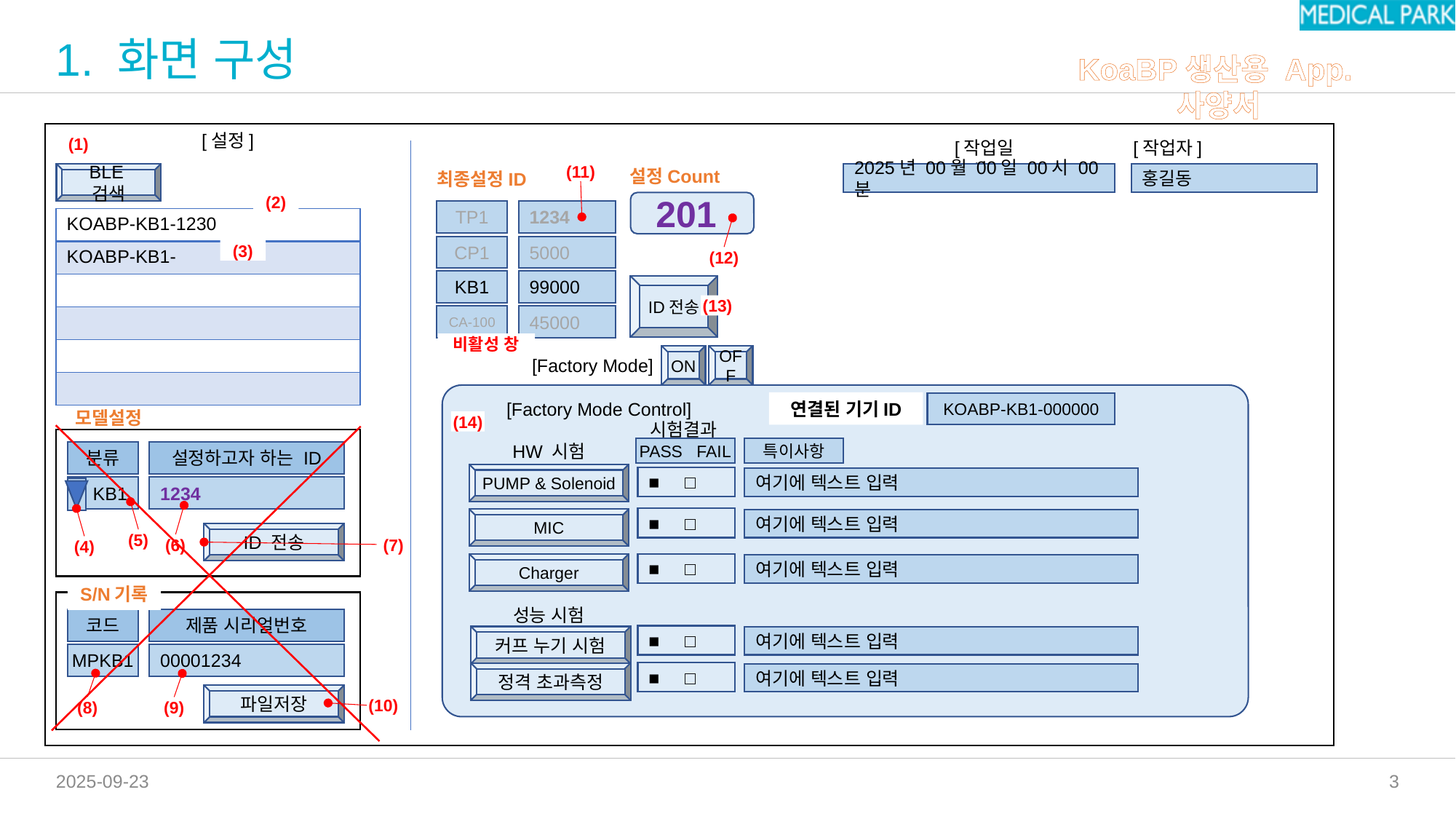

# 1. 화면 구성

[설정]
[작업일시]
[작업자]
(1)
설정Count
(11)
최종설정ID
BLE검색
2025년 00월 00일 00시 00분
홍길동
201
(2)

TP1
1234
| KOABP-KB1-1230 |
| --- |
| KOABP-KB1- |
|  |
|  |
|  |
|  |
CP1
5000
(3)
(12)
KB1
99000
ID전송
(13)
CA-100
45000
비활성 창
ON
OFF
[Factory Mode]

연결된 기기ID
[Factory Mode Control]
KOABP-KB1-000000
모델설정

분류
설정하고자 하는 ID
KB1
1234

ID 전송
(14)
시험결과
HW 시험
PASS   FAIL
특이사항
PUMP & Solenoid
■     □
여기에 텍스트 입력
■     □
MIC
여기에 텍스트 입력
(5)
(6)
(7)
(4)
Charger
■     □
여기에 텍스트 입력
S/N기록

성능 시험
코드
제품 시리얼번호
■     □
커프 누기 시험
여기에 텍스트 입력
MPKB1
00001234
■     □
정격 초과측정
여기에 텍스트 입력
파일저장
(10)
(8)
(9)
3
2025-09-23